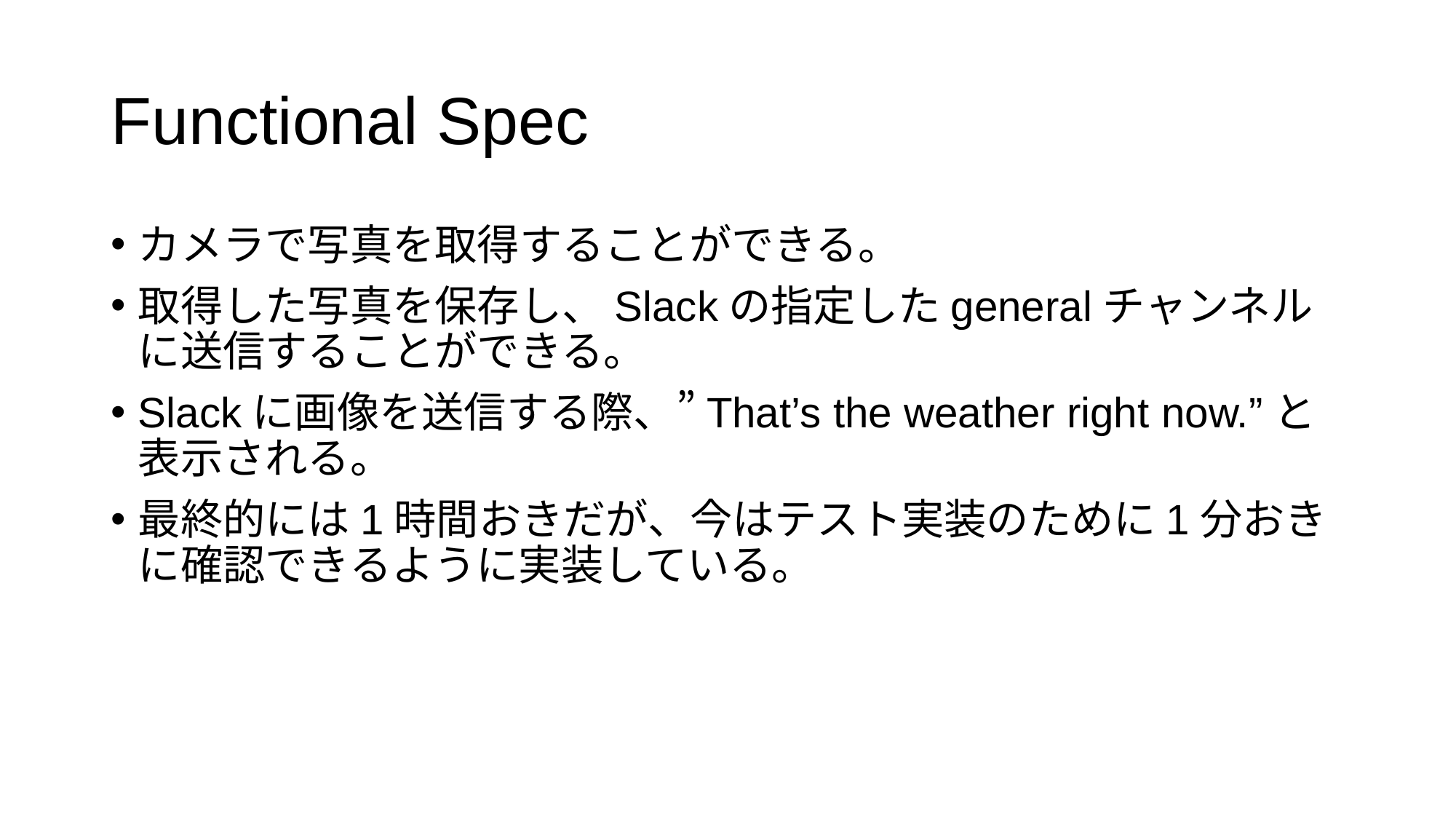

# Functional Spec
カメラで写真を取得することができる。
取得した写真を保存し、Slackの指定したgeneralチャンネルに送信することができる。
Slackに画像を送信する際、”That’s the weather right now.”と表示される。
最終的には1時間おきだが、今はテスト実装のために1分おきに確認できるように実装している。